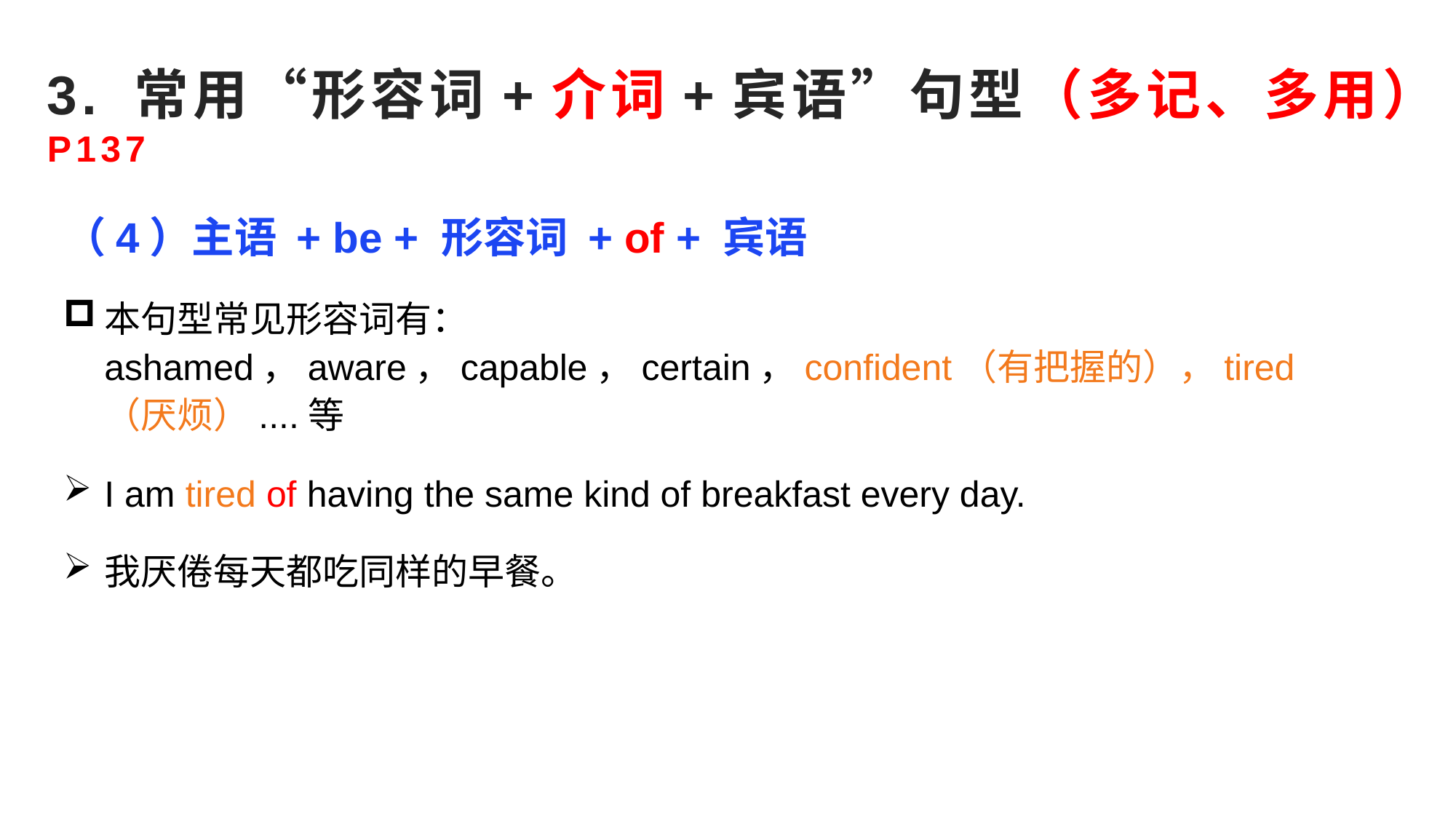

3. 常用“形容词+介词+宾语”句型（多记、多用）P137
（4）主语 + be + 形容词 + of + 宾语
本句型常见形容词有：ashamed，aware，capable，certain，confident（有把握的），tired（厌烦）....等
I am tired of having the same kind of breakfast every day.
我厌倦每天都吃同样的早餐。